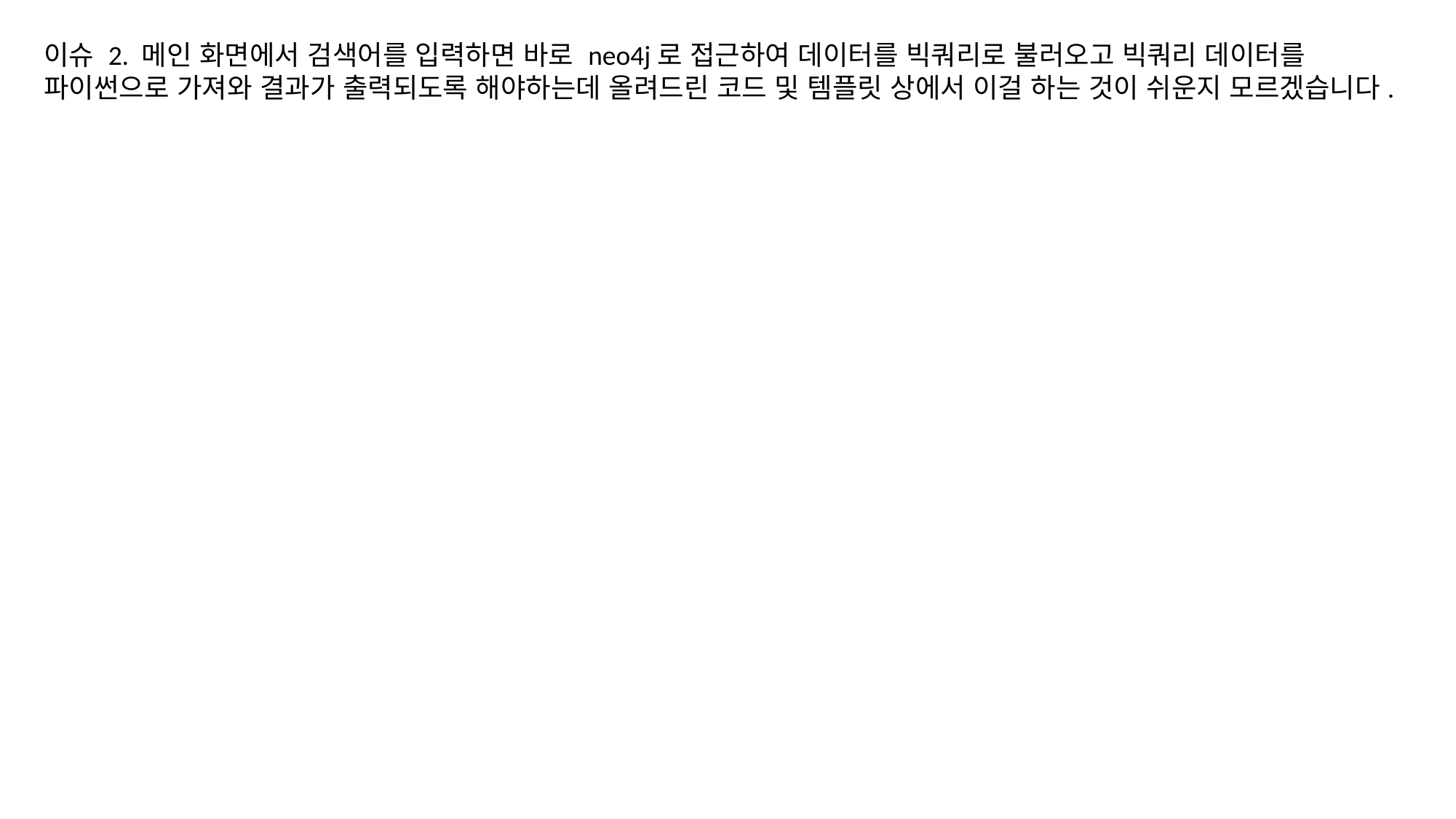

이슈 2. 메인 화면에서 검색어를 입력하면 바로 neo4j로 접근하여 데이터를 빅쿼리로 불러오고 빅쿼리 데이터를 파이썬으로 가져와 결과가 출력되도록 해야하는데 올려드린 코드 및 템플릿 상에서 이걸 하는 것이 쉬운지 모르겠습니다.